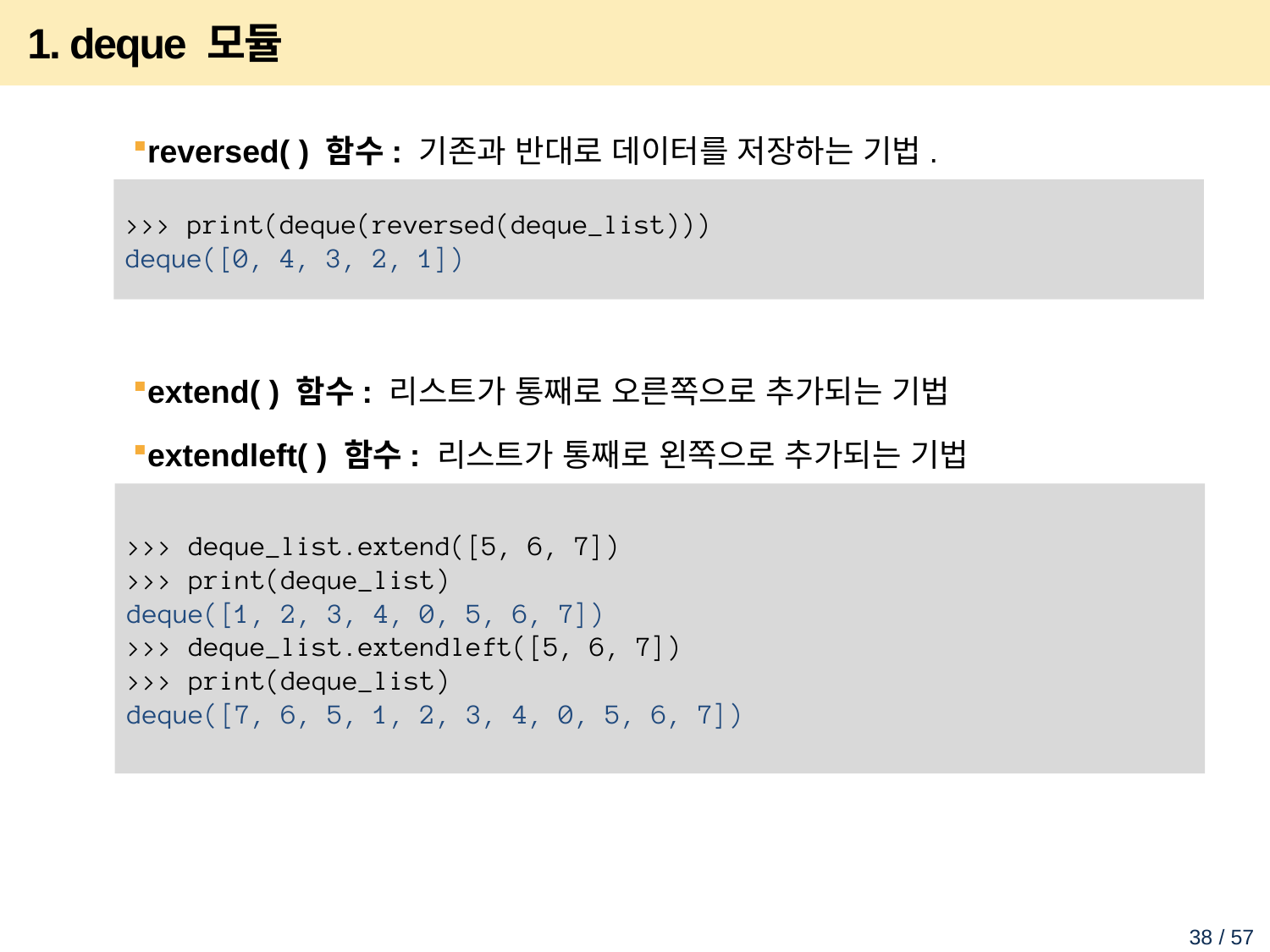

# 1. deque 모듈
reversed( ) 함수: 기존과 반대로 데이터를 저장하는 기법.

extend( ) 함수: 리스트가 통째로 오른쪽으로 추가되는 기법
extendleft( ) 함수: 리스트가 통째로 왼쪽으로 추가되는 기법

>>> print(deque(reversed(deque_list)))
deque([0, 4, 3, 2, 1])
>>> deque_list.extend([5, 6, 7])
>>> print(deque_list)
deque([1, 2, 3, 4, 0, 5, 6, 7])
>>> deque_list.extendleft([5, 6, 7])
>>> print(deque_list)
deque([7, 6, 5, 1, 2, 3, 4, 0, 5, 6, 7])